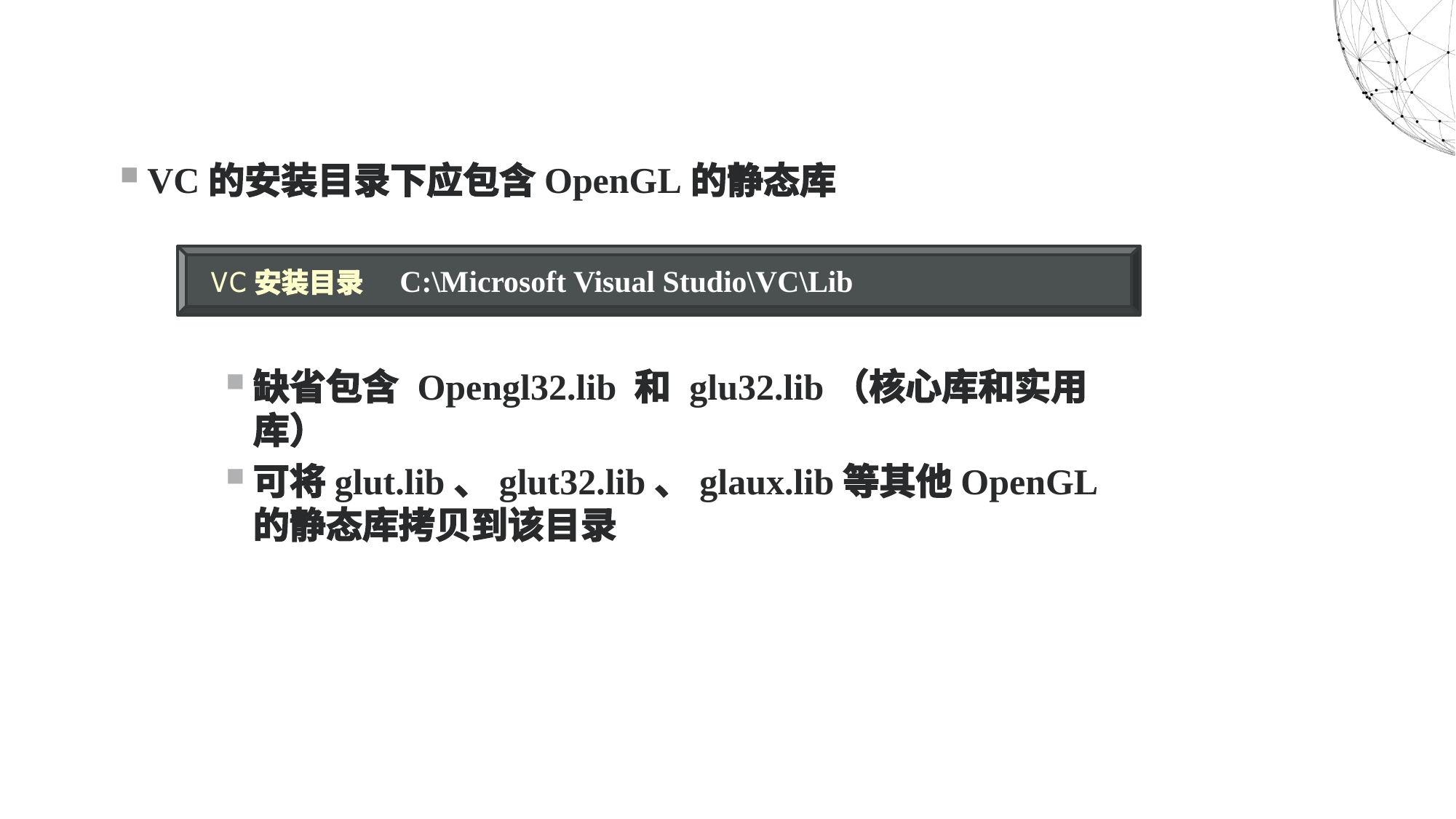

VC的安装目录下应包含OpenGL的静态库

VC安装目录    C:\Microsoft Visual Studio\VC\Lib
缺省包含 Opengl32.lib 和 glu32.lib（核心库和实用库）
可将glut.lib、glut32.lib、glaux.lib等其他OpenGL的静态库拷贝到该目录